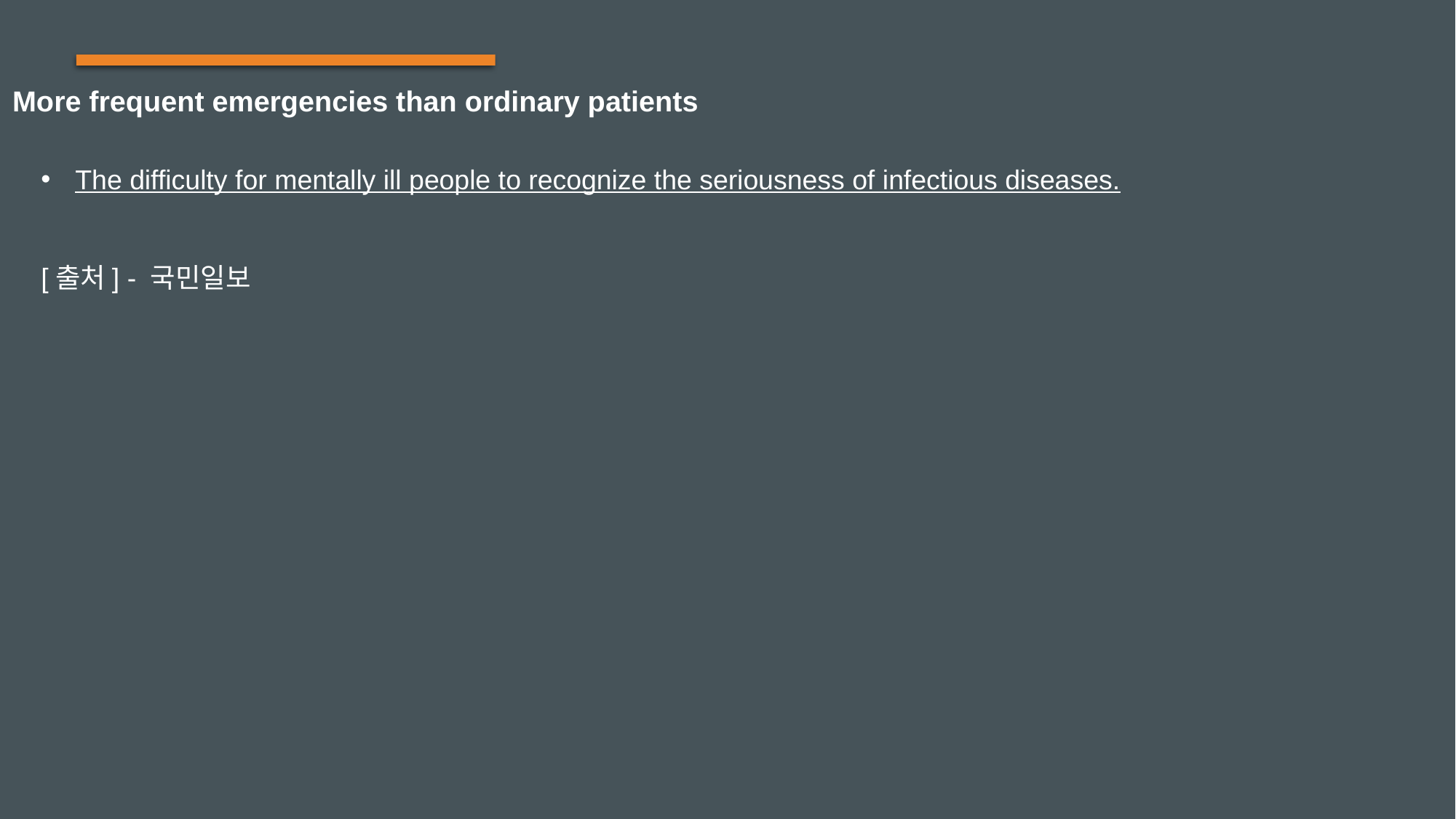

More frequent emergencies than ordinary patients

The difficulty for mentally ill people to recognize the seriousness of infectious diseases.

[출처] - 국민일보